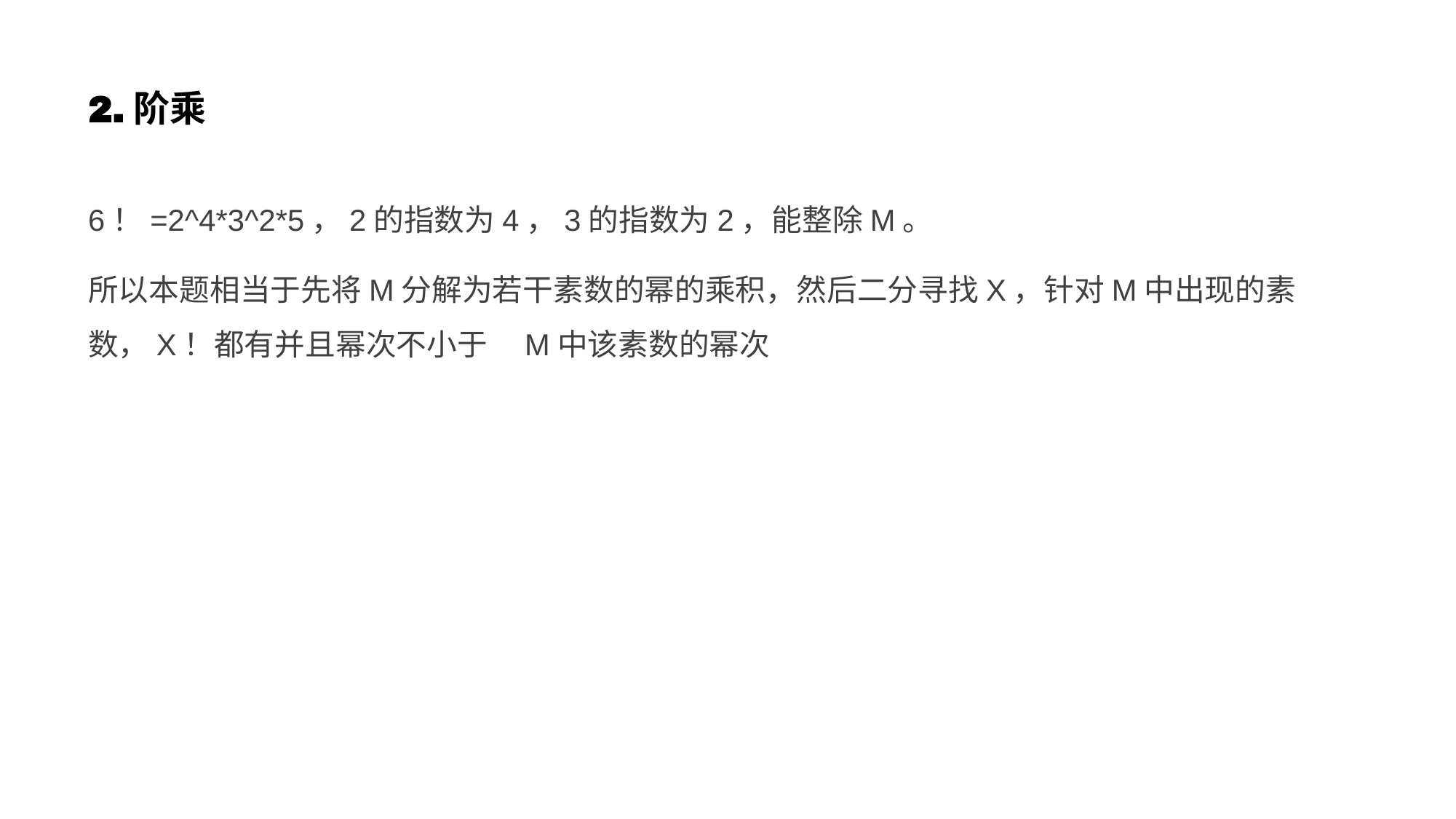

# 2.阶乘
6！=2^4*3^2*5，2的指数为4，3的指数为2，能整除M。
所以本题相当于先将M分解为若干素数的幂的乘积，然后二分寻找X，针对M中出现的素数，X！都有并且幂次不小于	M中该素数的幂次